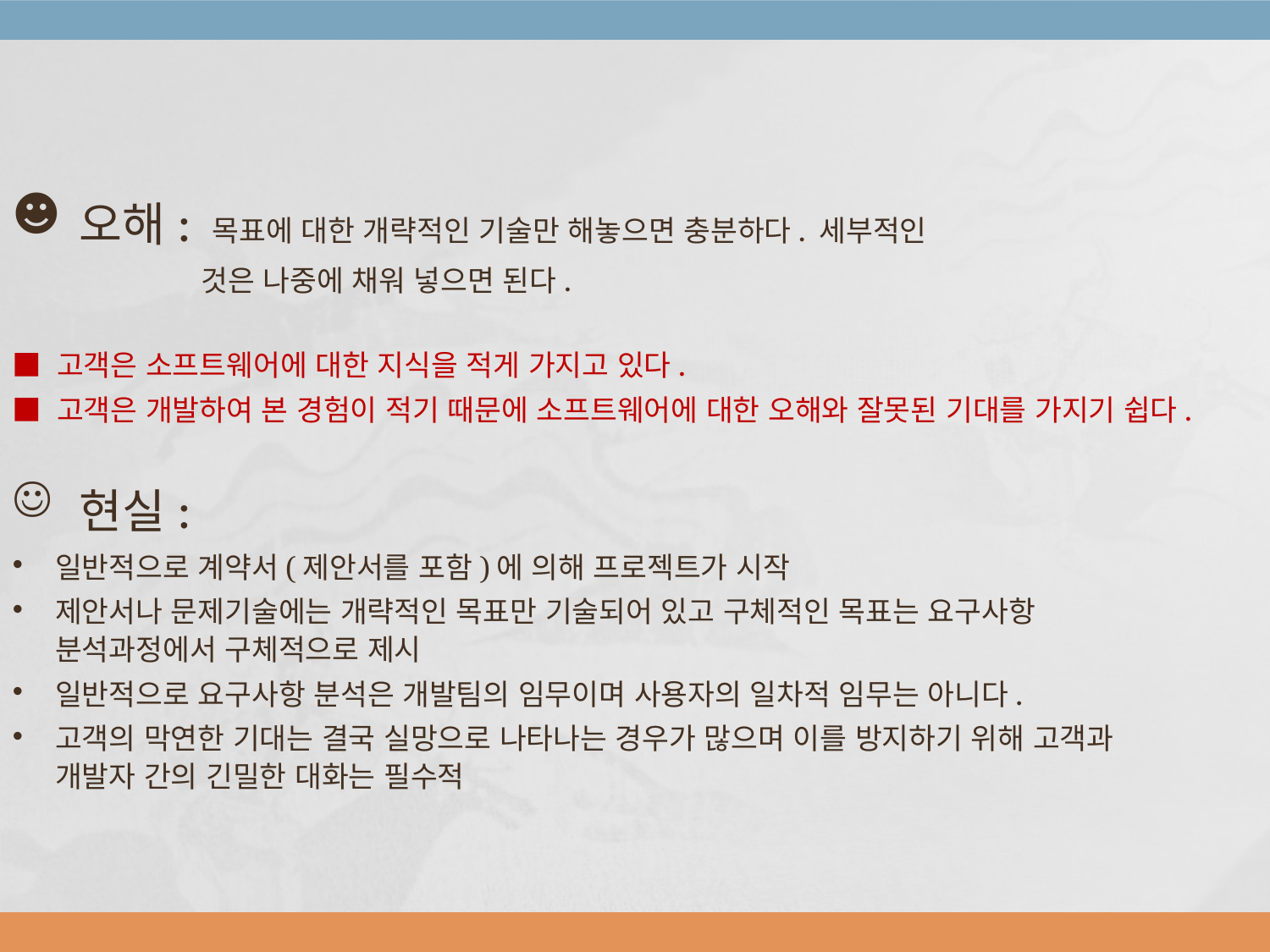

오해: 목표에 대한 개략적인 기술만 해놓으면 충분하다. 세부적인
                      것은 나중에 채워 넣으면 된다.

■ 고객은 소프트웨어에 대한 지식을 적게 가지고 있다.
■ 고객은 개발하여 본 경험이 적기 때문에 소프트웨어에 대한 오해와 잘못된 기대를 가지기 쉽다.

 현실:
일반적으로 계약서(제안서를 포함)에 의해 프로젝트가 시작
제안서나 문제기술에는 개략적인 목표만 기술되어 있고 구체적인 목표는 요구사항 분석과정에서 구체적으로 제시
일반적으로 요구사항 분석은 개발팀의 임무이며 사용자의 일차적 임무는 아니다.
고객의 막연한 기대는 결국 실망으로 나타나는 경우가 많으며 이를 방지하기 위해 고객과 개발자 간의 긴밀한 대화는 필수적